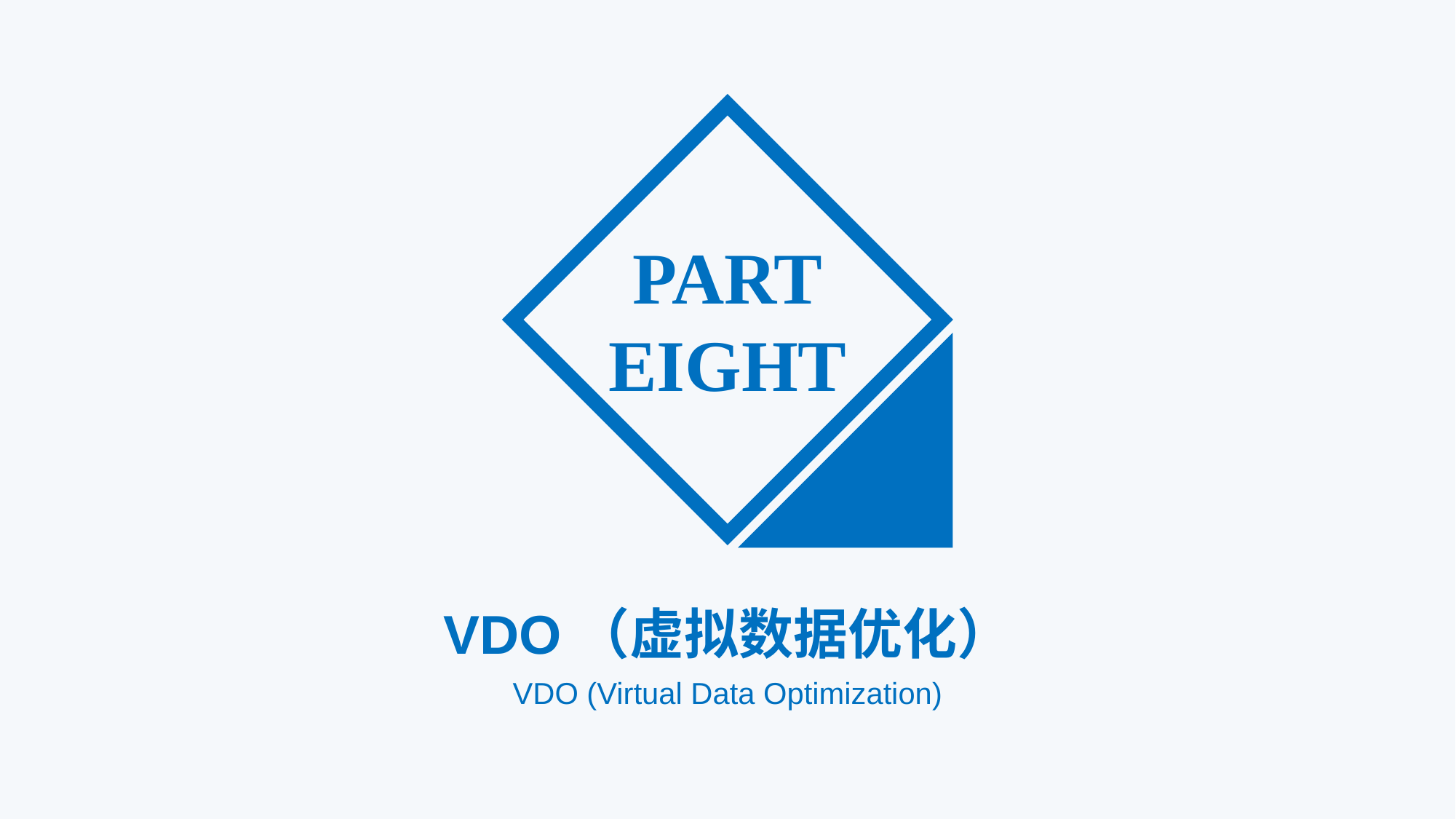

PART
EIGHT

VDO（虚拟数据优化）
VDO (Virtual Data Optimization)